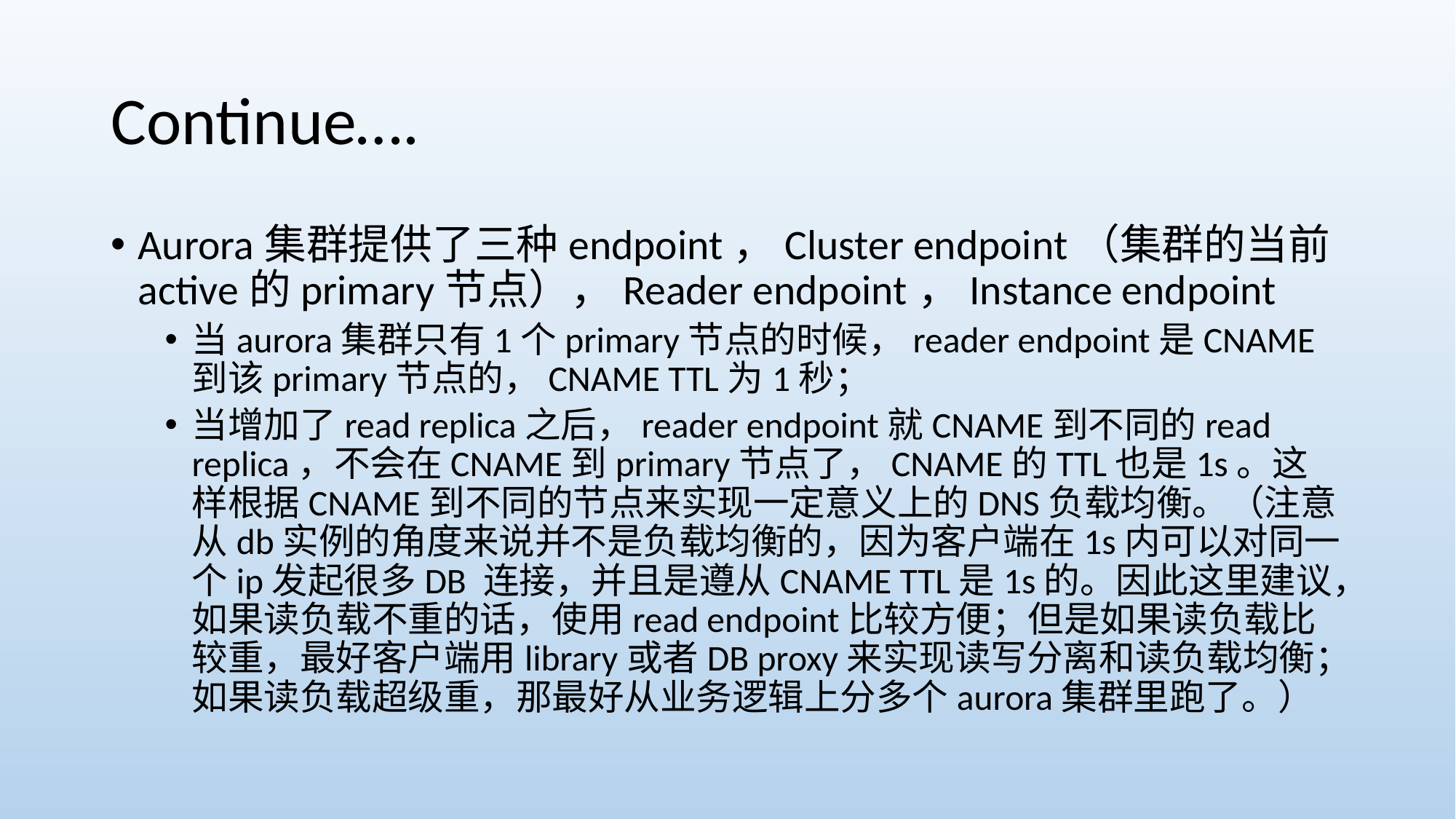

# Continue….
Aurora集群提供了三种endpoint，Cluster endpoint（集群的当前active的primary节点），Reader endpoint，Instance endpoint
当aurora集群只有1个primary节点的时候，reader endpoint是CNAME到该primary节点的，CNAME TTL为1秒；
当增加了read replica之后，reader endpoint就CNAME到不同的read replica，不会在CNAME到primary节点了，CNAME的TTL也是1s。这样根据CNAME到不同的节点来实现一定意义上的DNS负载均衡。（注意从db实例的角度来说并不是负载均衡的，因为客户端在1s内可以对同一个ip发起很多DB 连接，并且是遵从CNAME TTL是1s的。因此这里建议，如果读负载不重的话，使用read endpoint比较方便；但是如果读负载比较重，最好客户端用library或者DB proxy来实现读写分离和读负载均衡；如果读负载超级重，那最好从业务逻辑上分多个aurora集群里跑了。）